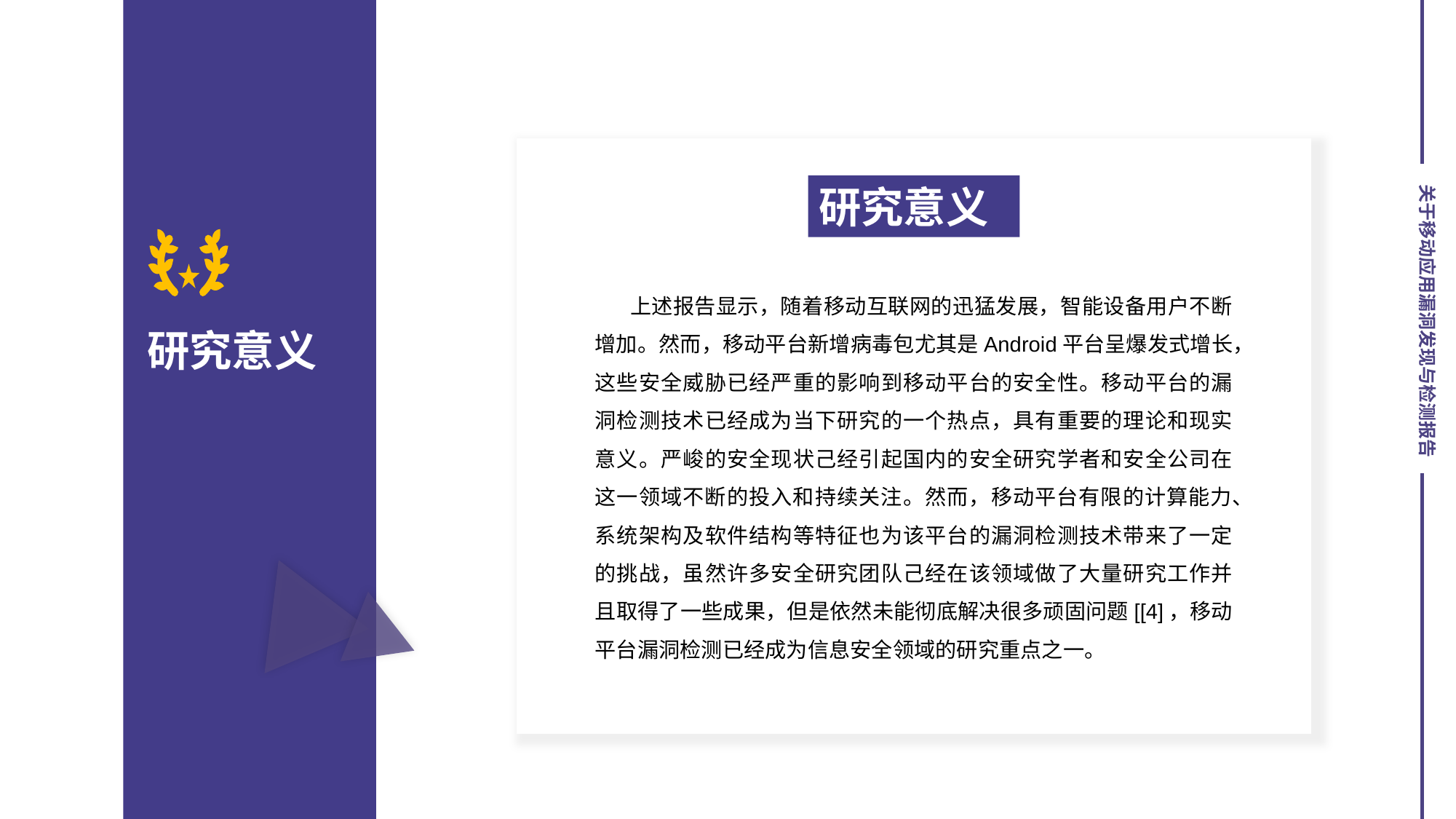

关于移动应用漏洞发现与检测报告
研究意义

      上述报告显示，随着移动互联网的迅猛发展，智能设备用户不断增加。然而，移动平台新增病毒包尤其是Android平台呈爆发式增长，这些安全威胁已经严重的影响到移动平台的安全性。移动平台的漏洞检测技术已经成为当下研究的一个热点，具有重要的理论和现实意义。严峻的安全现状己经引起国内的安全研究学者和安全公司在这一领域不断的投入和持续关注。然而，移动平台有限的计算能力、系统架构及软件结构等特征也为该平台的漏洞检测技术带来了一定的挑战，虽然许多安全研究团队己经在该领域做了大量研究工作并且取得了一些成果，但是依然未能彻底解决很多顽固问题[[4]，移动平台漏洞检测已经成为信息安全领域的研究重点之一。
研究意义